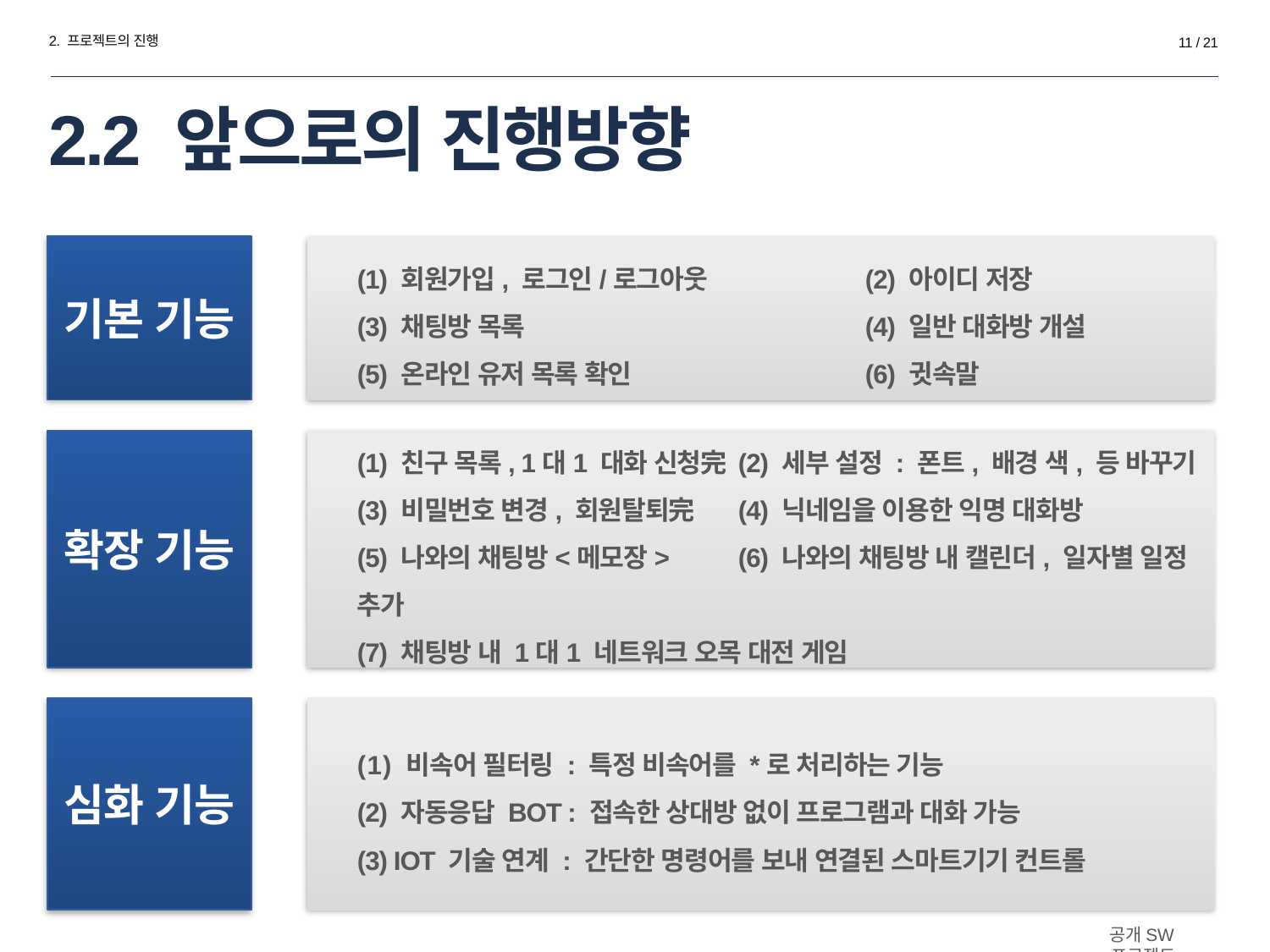

2. 프로젝트의 진행
11 / 21
# 2.2 앞으로의 진행방향

기본 기능
(1) 회원가입, 로그인/로그아웃		(2) 아이디 저장
(3) 채팅방 목록			(4) 일반 대화방 개설
(5) 온라인 유저 목록 확인		(6) 귓속말

확장 기능
(1) 친구 목록, 1대1 대화 신청完	(2) 세부 설정 : 폰트, 배경 색, 등 바꾸기
(3) 비밀번호 변경, 회원탈퇴完	(4) 닉네임을 이용한 익명 대화방
(5) 나와의 채팅방<메모장> 	(6) 나와의 채팅방 내 캘린더, 일자별 일정 추가
(7) 채팅방 내 1대1 네트워크 오목 대전 게임
심화 기능
 비속어 필터링 : 특정 비속어를 *로 처리하는 기능
(2) 자동응답 BOT : 접속한 상대방 없이 프로그램과 대화 가능
(3) IOT 기술 연계 : 간단한 명령어를 보내 연결된 스마트기기 컨트롤
공개SW프로젝트